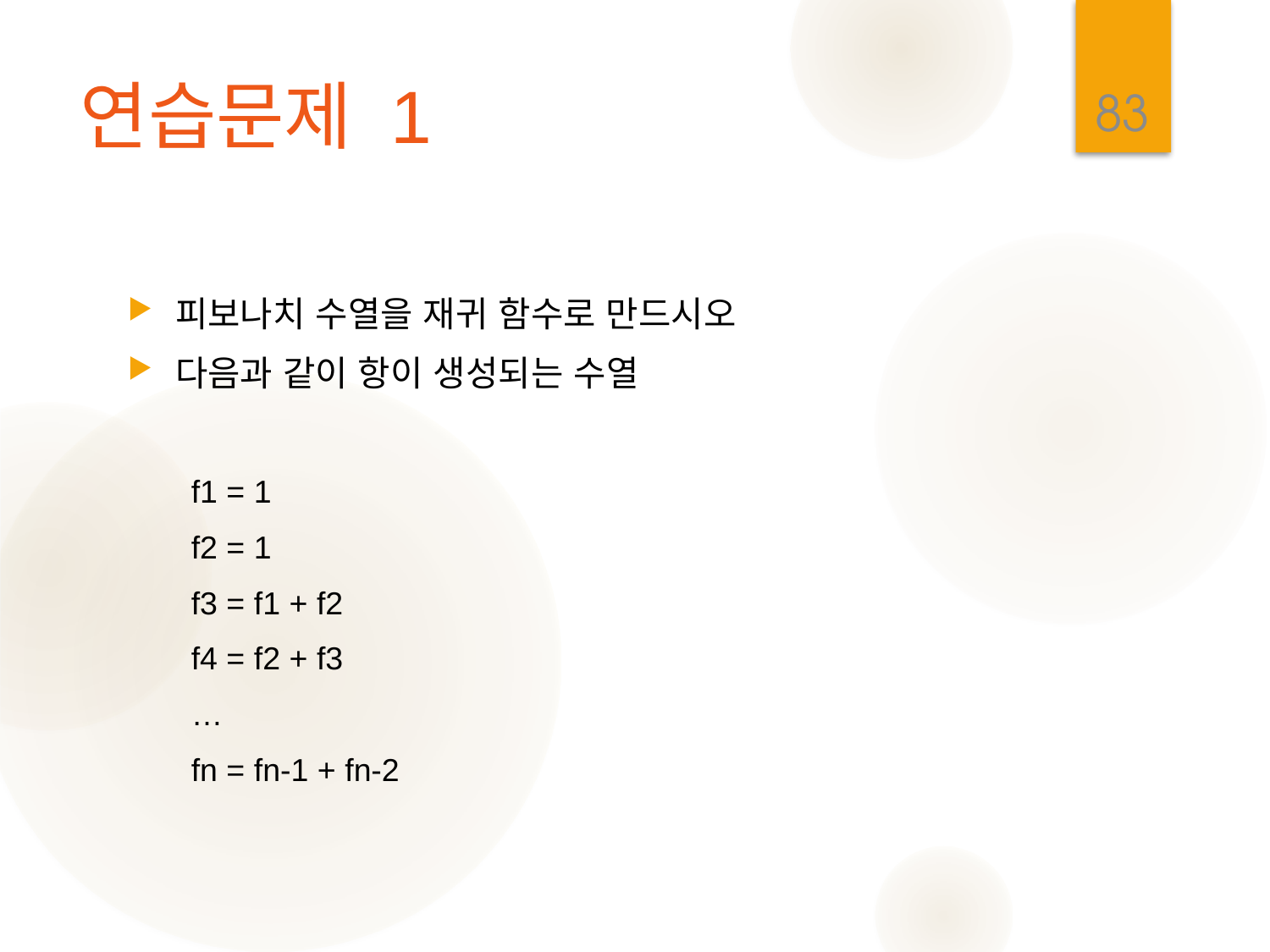

83
# 연습문제 1
피보나치 수열을 재귀 함수로 만드시오
다음과 같이 항이 생성되는 수열

f1 = 1
f2 = 1
f3 = f1 + f2
f4 = f2 + f3
…
fn = fn-1 + fn-2